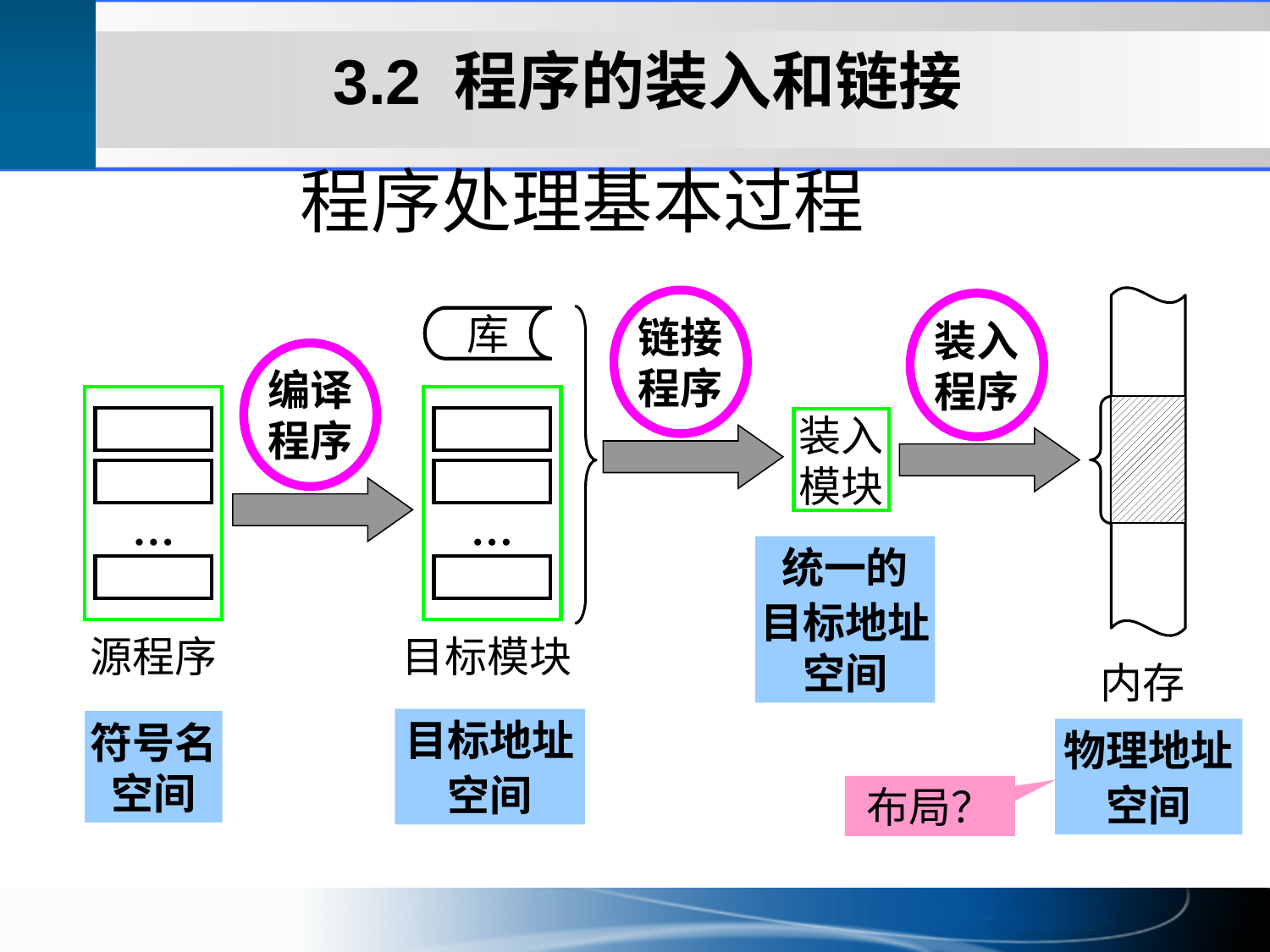

3.2 程序的装入和链接
# 程序处理基本过程

链接程序

内存
装入程序

库

编译程序

…

源程序

…

目标模块
装入模块
统一的
目标地址空间
目标地址
空间
符号名空间
物理地址
空间
布局？